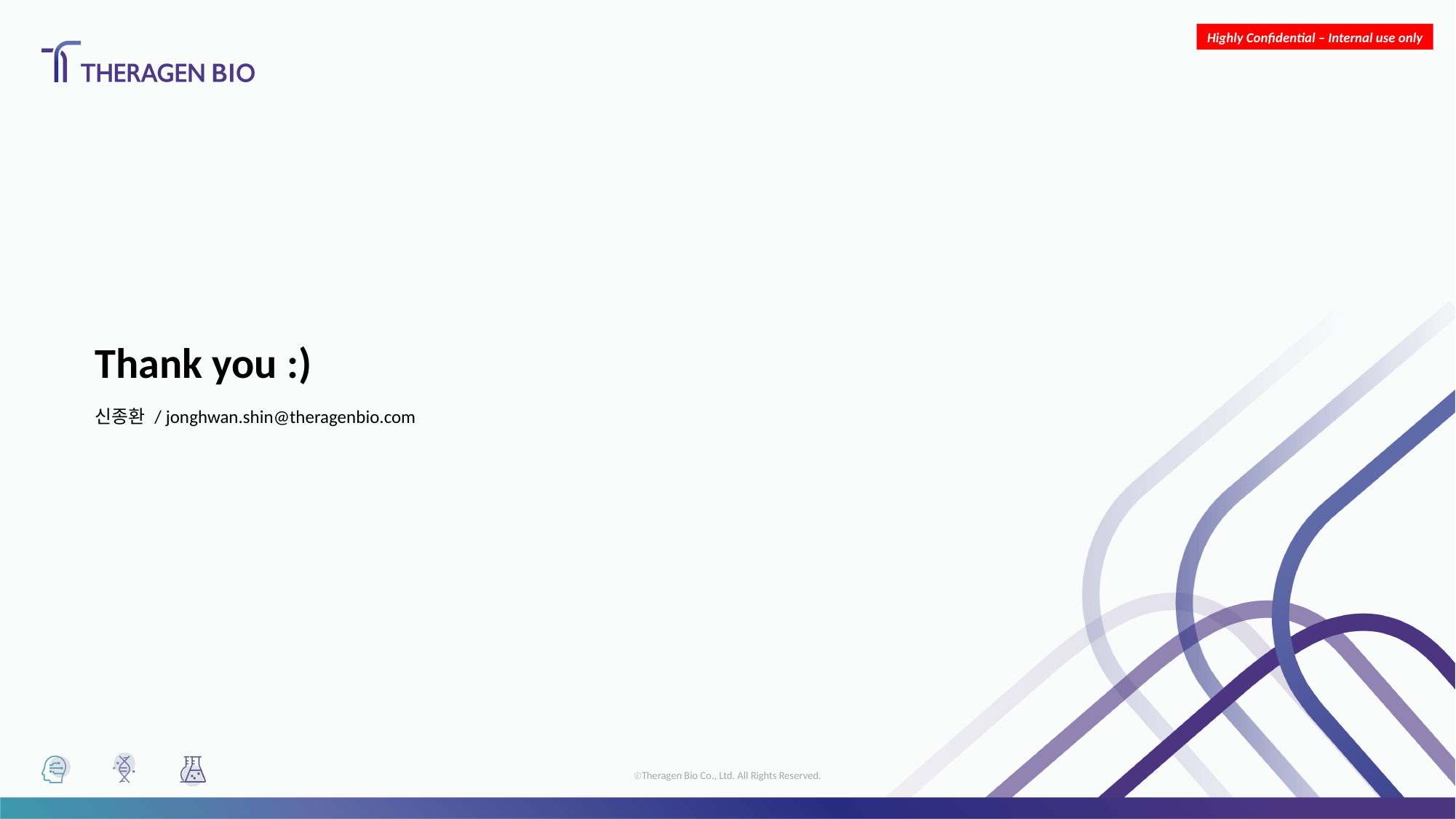

# Thank you :)
신종환 / jonghwan.shin@theragenbio.com